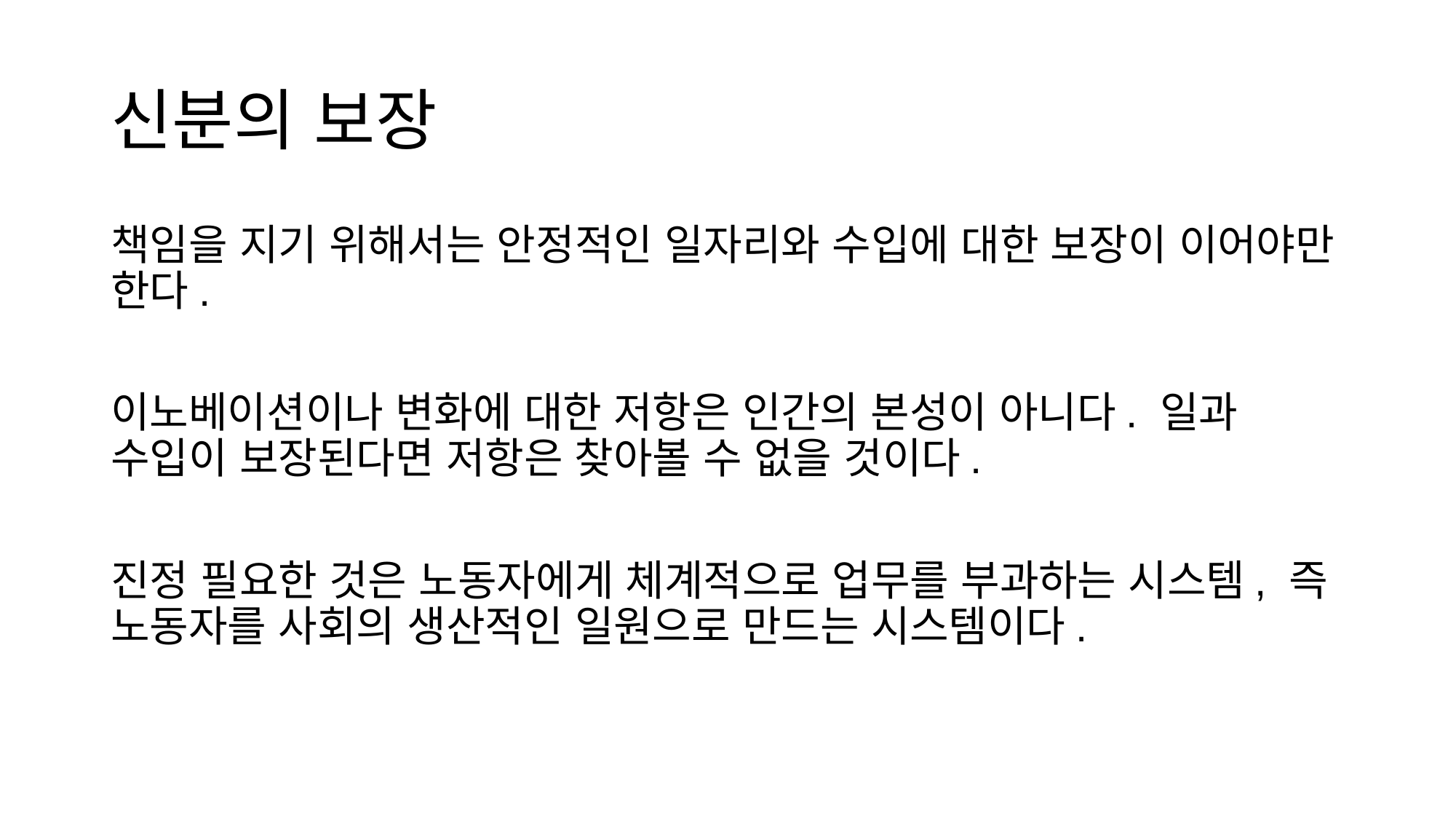

# 신분의 보장
책임을 지기 위해서는 안정적인 일자리와 수입에 대한 보장이 이어야만 한다.

이노베이션이나 변화에 대한 저항은 인간의 본성이 아니다. 일과 수입이 보장된다면 저항은 찾아볼 수 없을 것이다.

진정 필요한 것은 노동자에게 체계적으로 업무를 부과하는 시스템, 즉 노동자를 사회의 생산적인 일원으로 만드는 시스템이다.